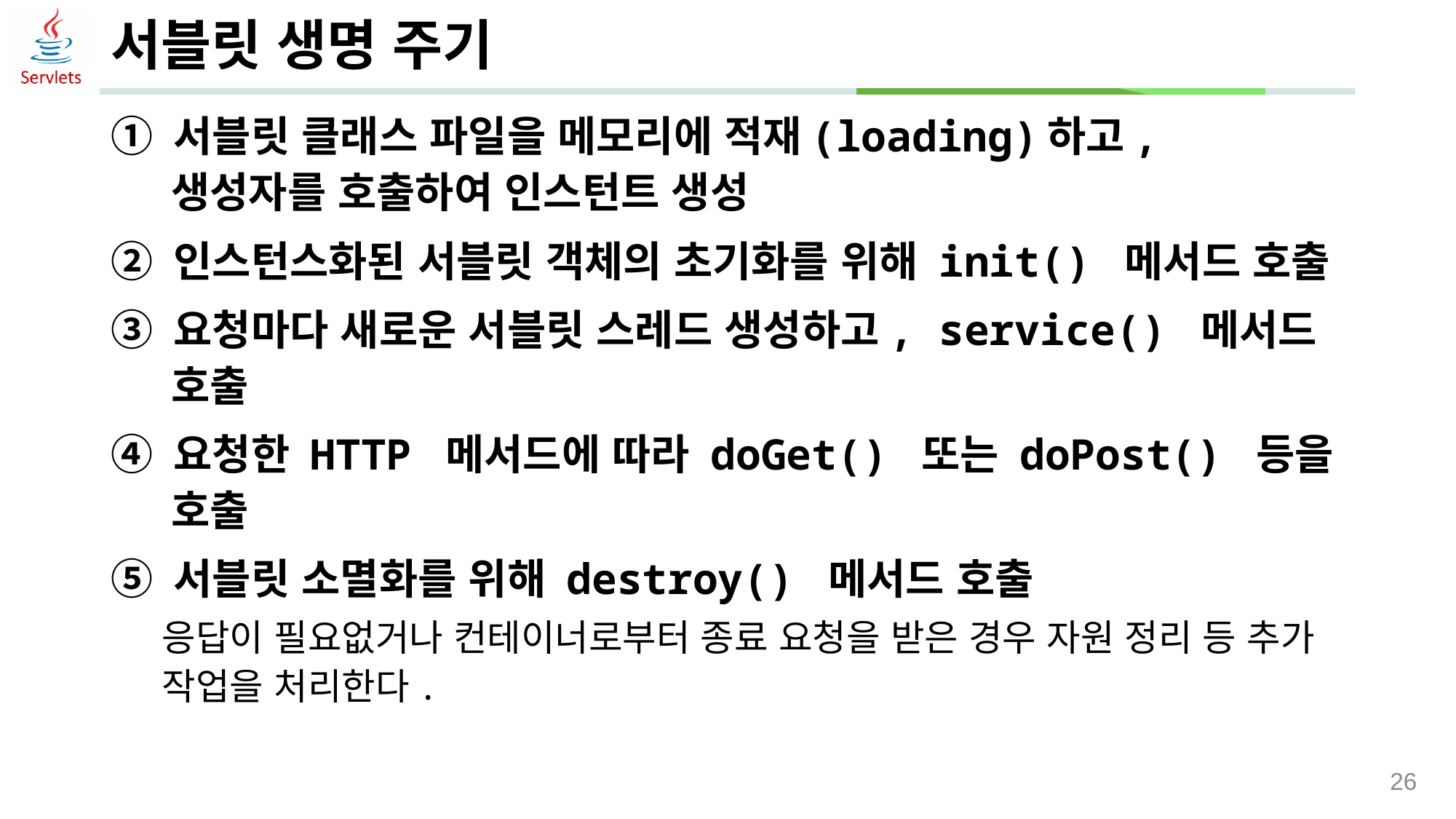

# 서블릿 생명 주기
① 서블릿 클래스 파일을 메모리에 적재(loading)하고, 생성자를 호출하여 인스턴트 생성
② 인스턴스화된 서블릿 객체의 초기화를 위해 init() 메서드 호출
③ 요청마다 새로운 서블릿 스레드 생성하고, service() 메서드 호출
④ 요청한 HTTP 메서드에 따라 doGet() 또는 doPost() 등을 호출
⑤ 서블릿 소멸화를 위해 destroy() 메서드 호출
응답이 필요없거나 컨테이너로부터 종료 요청을 받은 경우 자원 정리 등 추가 작업을 처리한다.
26